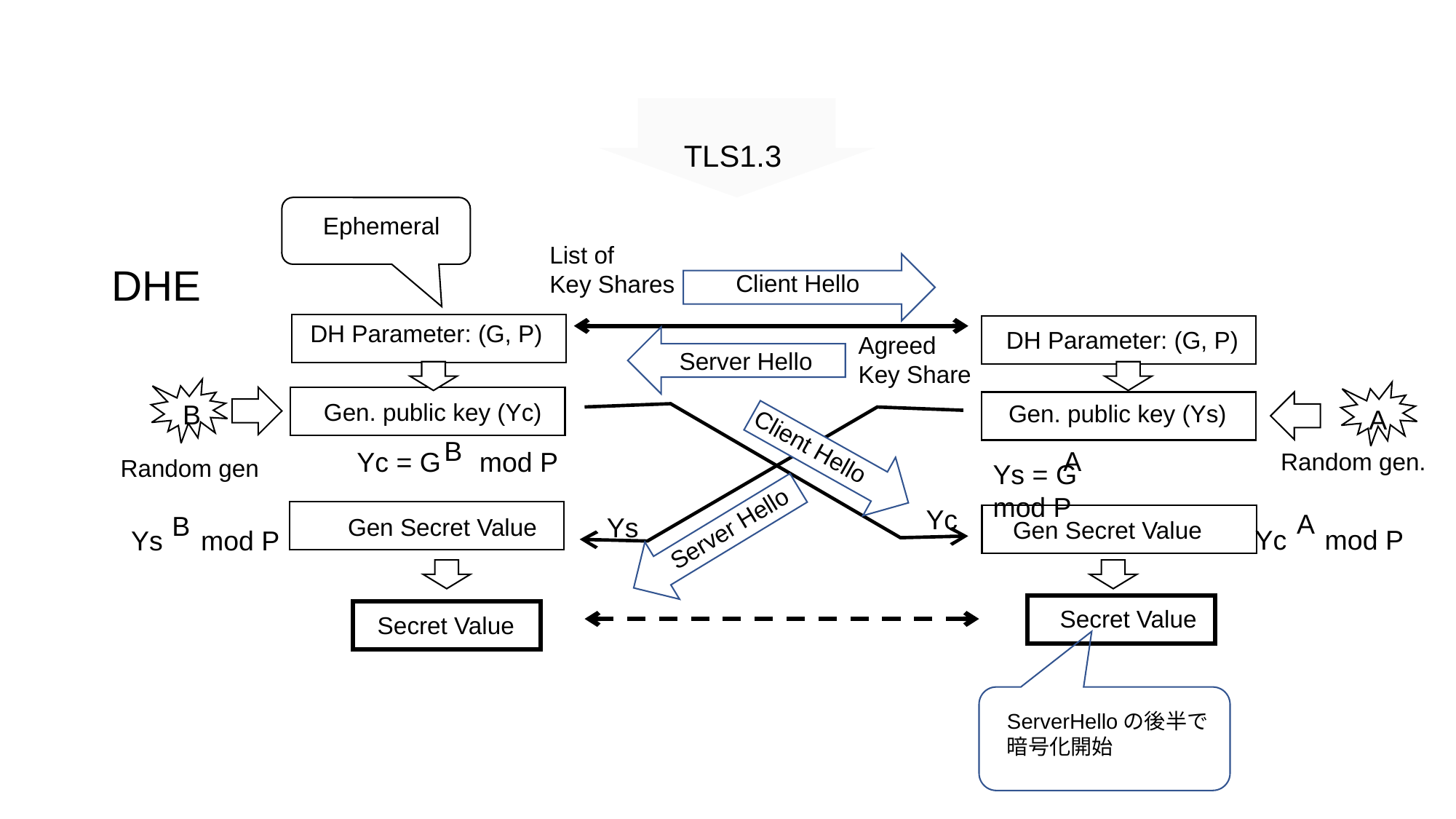

TLS1.3

Ephemeral
List of
Key Shares
DHE

Client Hello
DH Parameter: (G, P)

DH Parameter: (G, P)
Agreed Key Share

Server Hello

Gen. public key (Yc)

B
Gen. public key (Ys)
A

Client Hello
B
Yc = G     mod P
A
Ys = G     mod P
Random gen.
Random gen
Yc
A
Yc     mod P

B
Ys     mod P

Server Hello
Ys

Gen Secret Value
Gen Secret Value

Secret Value

Secret Value

ServerHelloの後半で
暗号化開始